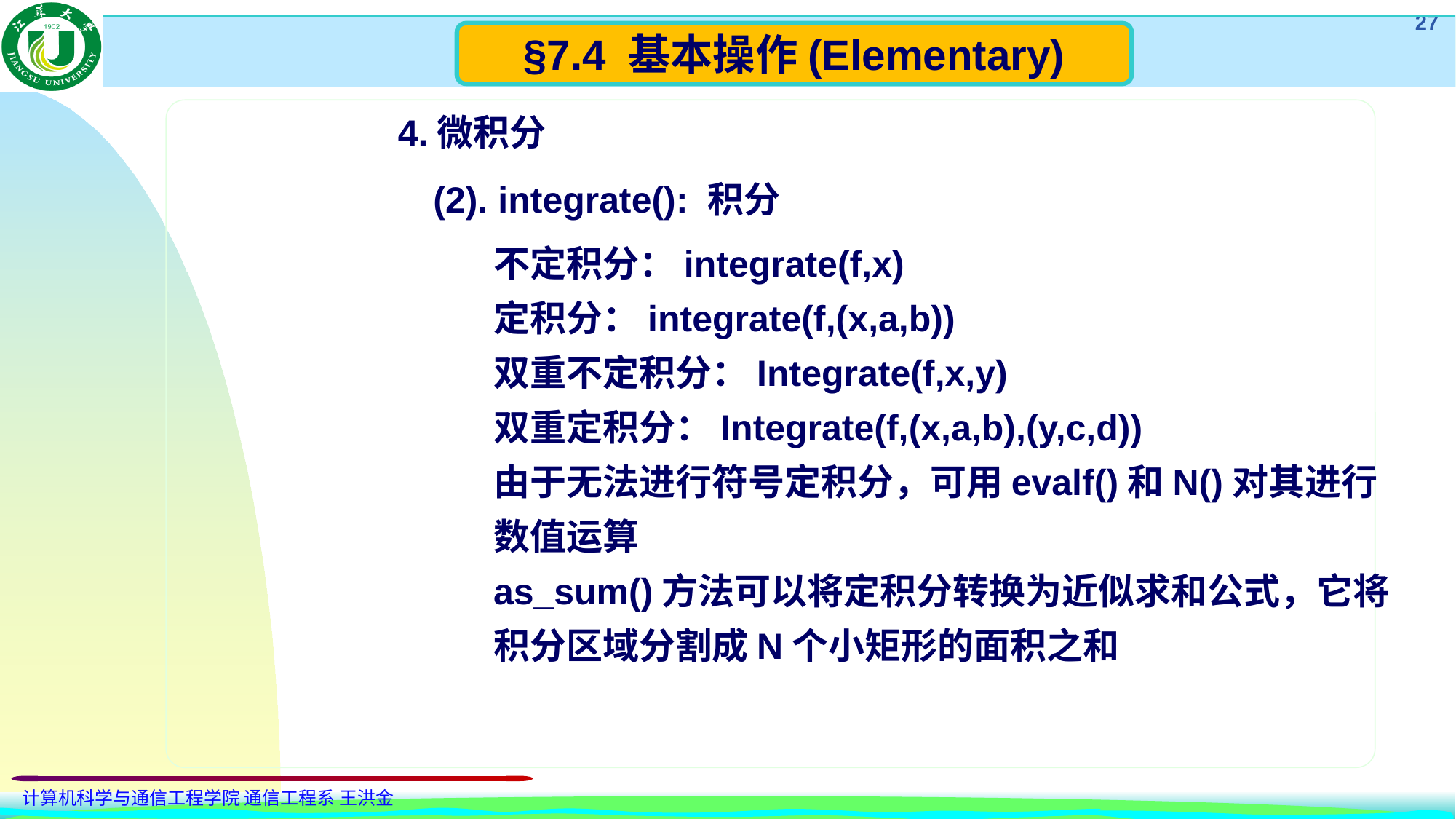

§7.4 基本操作(Elementary)

4.微积分
(2). integrate(): 积分
不定积分：integrate(f,x)
定积分：integrate(f,(x,a,b))
双重不定积分：Integrate(f,x,y)
双重定积分：Integrate(f,(x,a,b),(y,c,d))
由于无法进行符号定积分，可用evalf()和N()对其进行数值运算
as_sum()方法可以将定积分转换为近似求和公式，它将积分区域分割成N个小矩形的面积之和